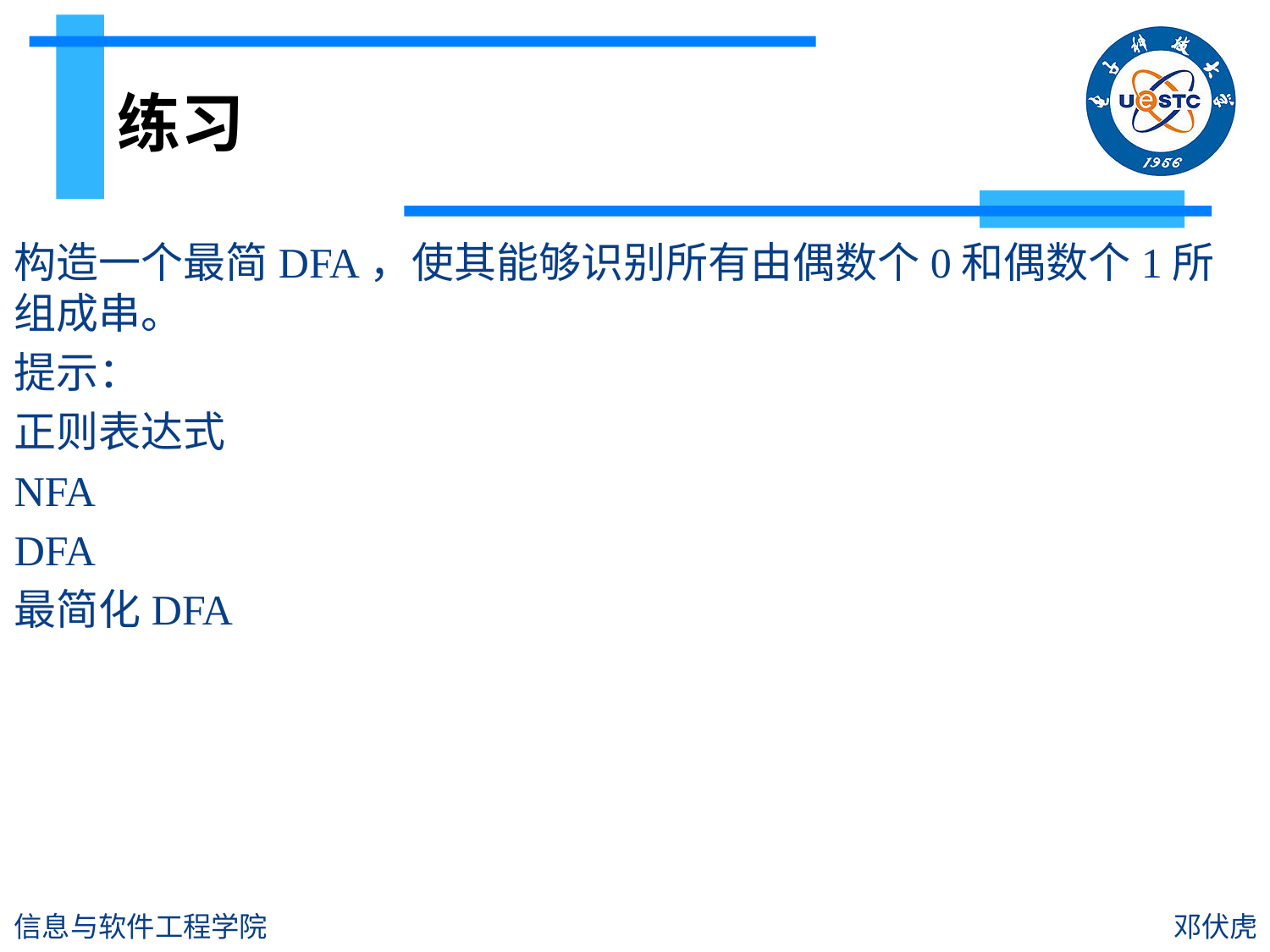

# 练习
构造一个最简DFA，使其能够识别所有由偶数个0和偶数个1所组成串。
提示：
正则表达式
NFA
DFA
最简化DFA

74
信息与软件工程学院
邓伏虎